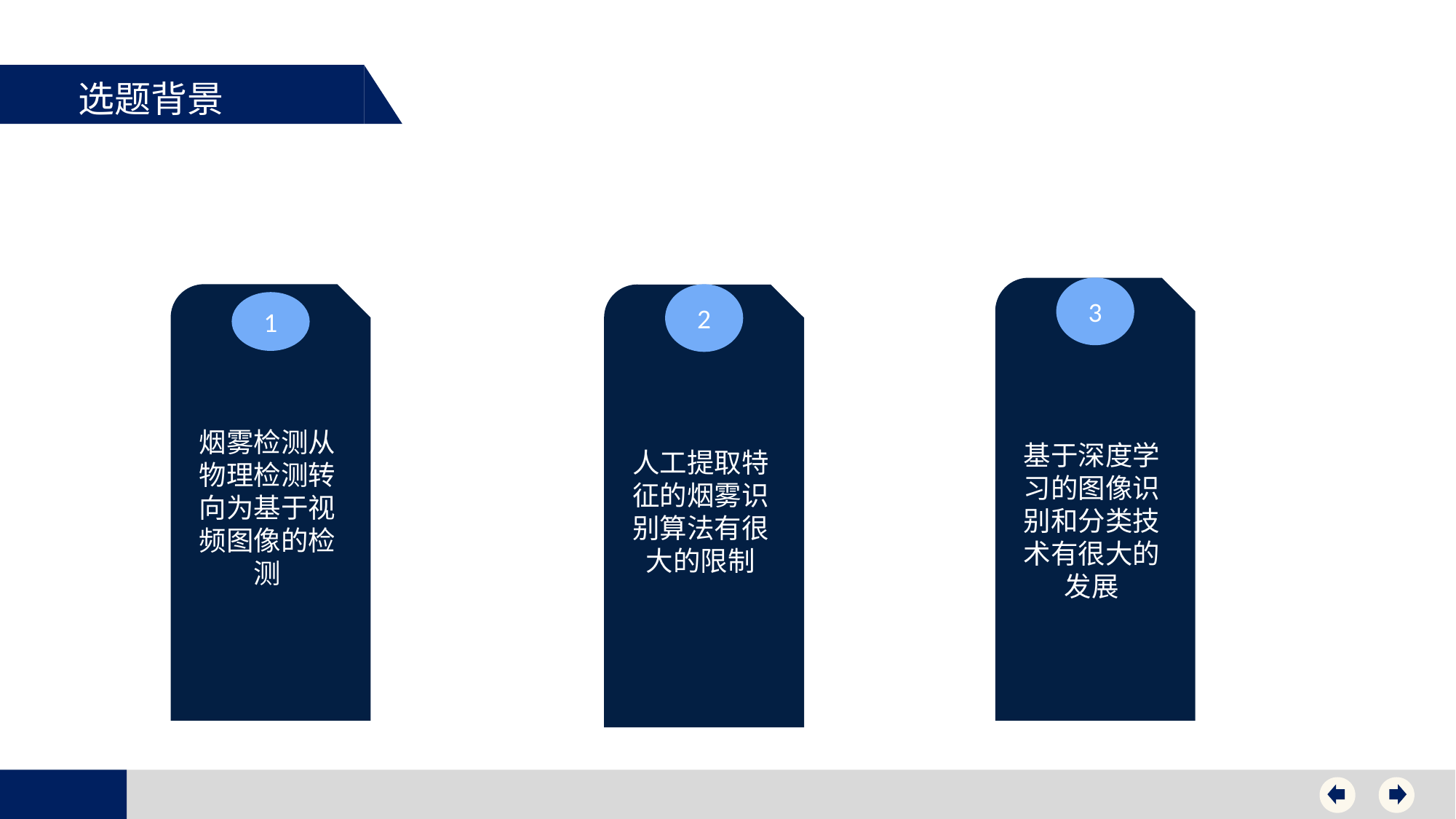

选题背景
3

基于深度学习的图像识别和分类技术有很大的发展
2
人工提取特征的烟雾识别算法有很大的限制
烟雾检测从物理检测转向为基于视频图像的检测
1